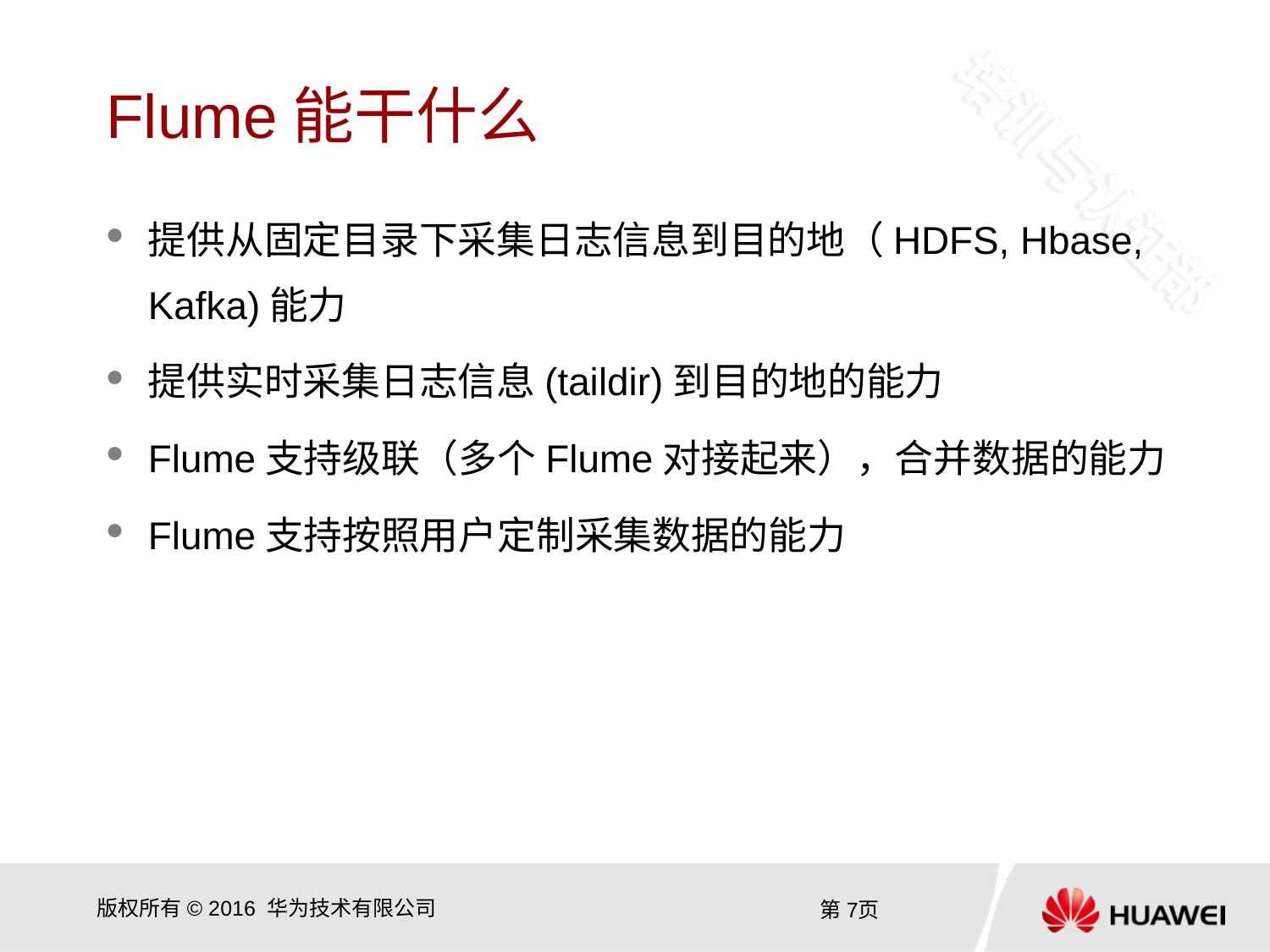

# Flume能干什么
提供从固定目录下采集日志信息到目的地（HDFS, Hbase, Kafka)能力
提供实时采集日志信息(taildir)到目的地的能力
Flume支持级联（多个Flume对接起来），合并数据的能力
Flume支持按照用户定制采集数据的能力